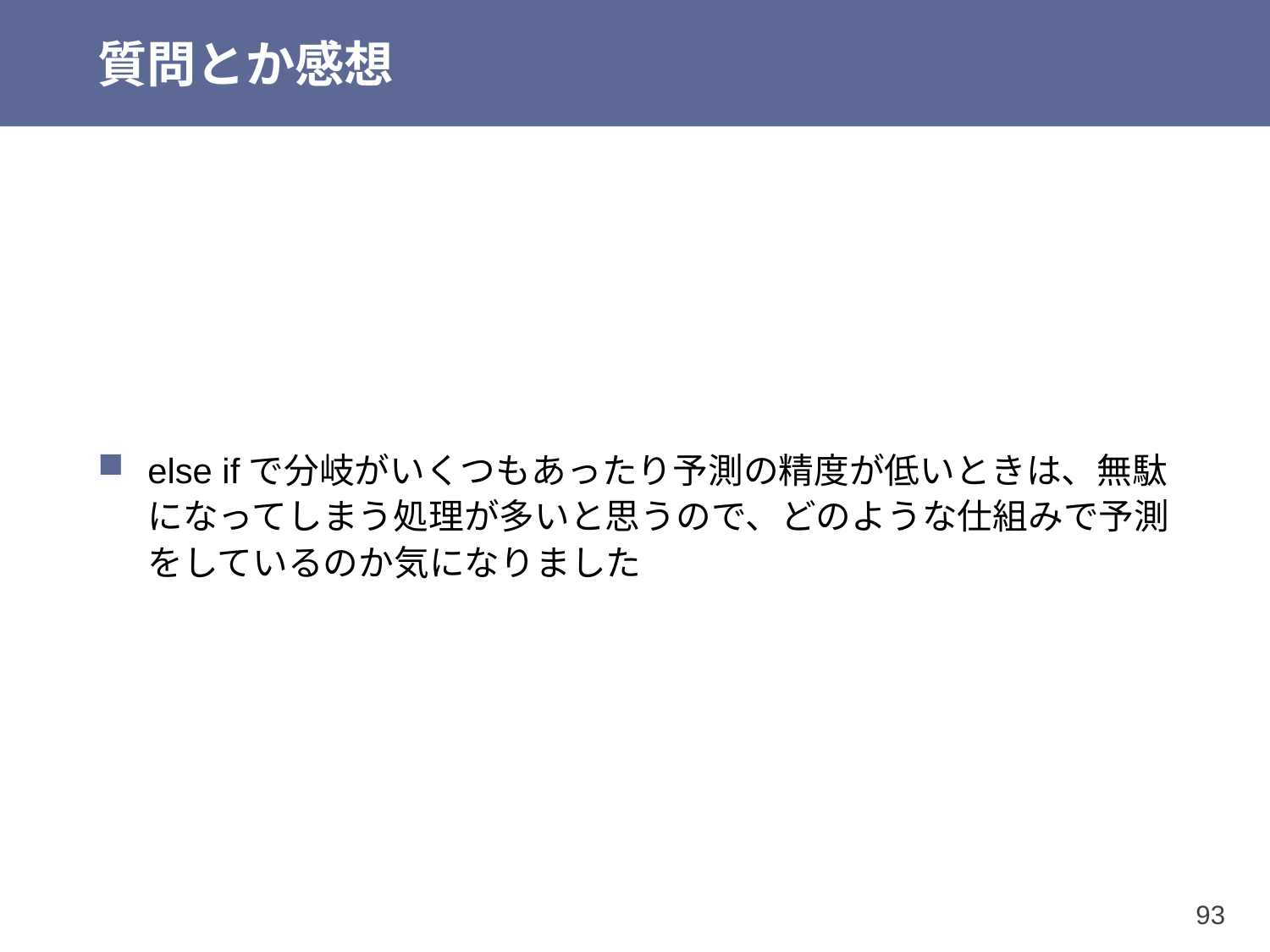

# 質問とか感想
else ifで分岐がいくつもあったり予測の精度が低いときは、無駄になってしまう処理が多いと思うので、どのような仕組みで予測をしているのか気になりました